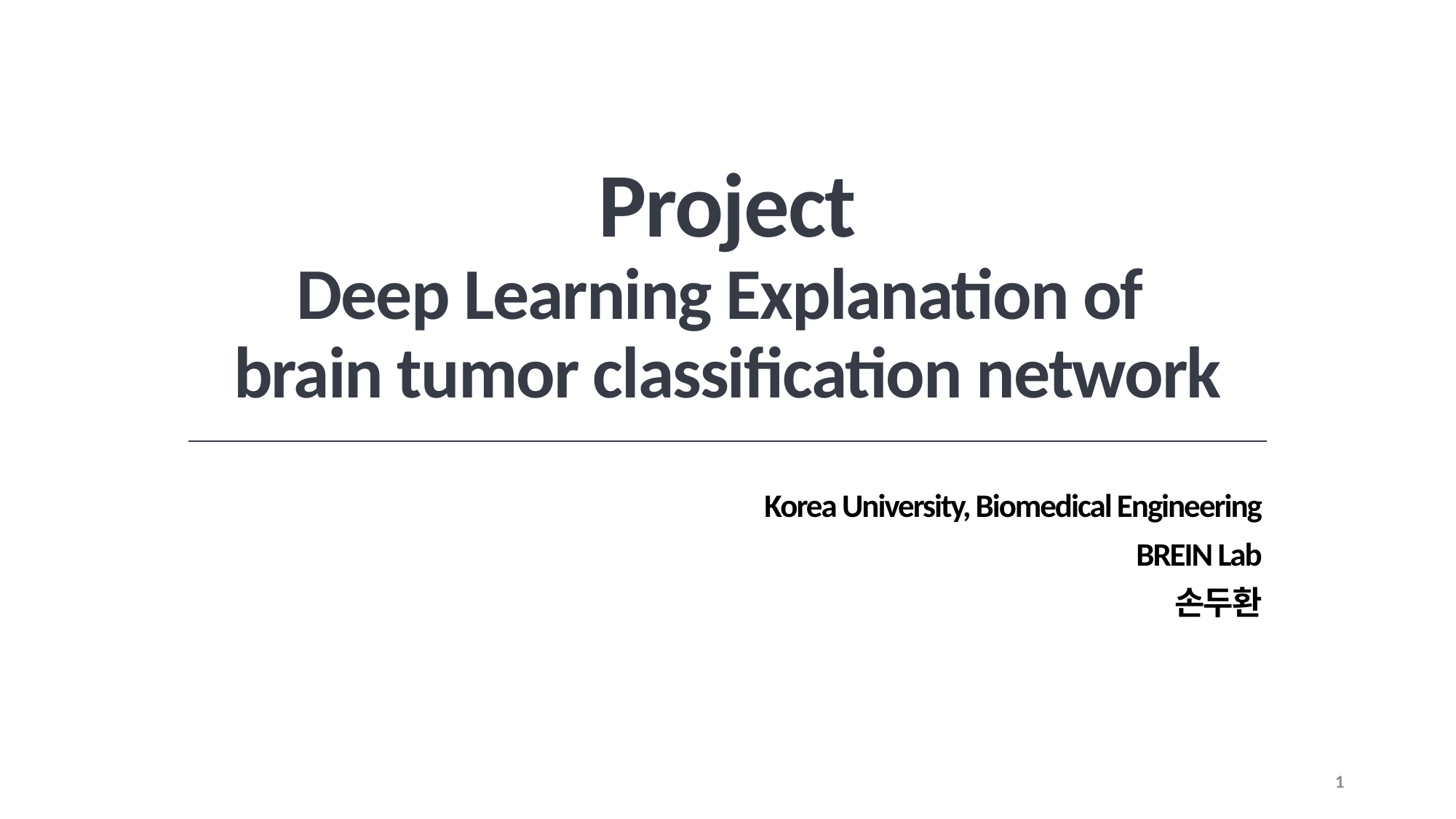

# Project Deep Learning Explanation of brain tumor classification network

Korea University, Biomedical Engineering
BREIN Lab
손두환
1